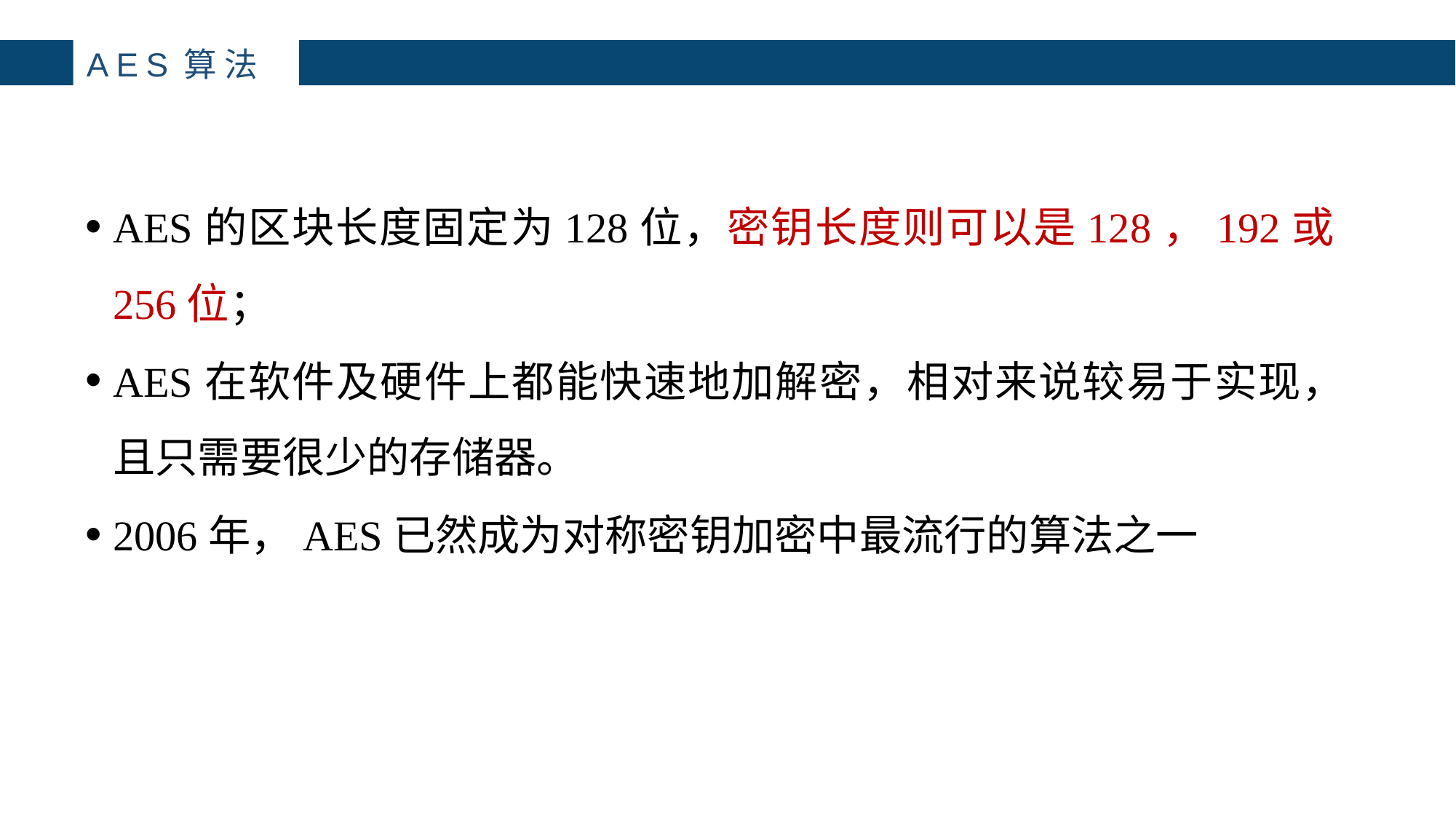

# AES算法
AES的区块长度固定为128位，密钥长度则可以是128，192或256位；
AES在软件及硬件上都能快速地加解密，相对来说较易于实现，且只需要很少的存储器。
2006年，AES已然成为对称密钥加密中最流行的算法之一